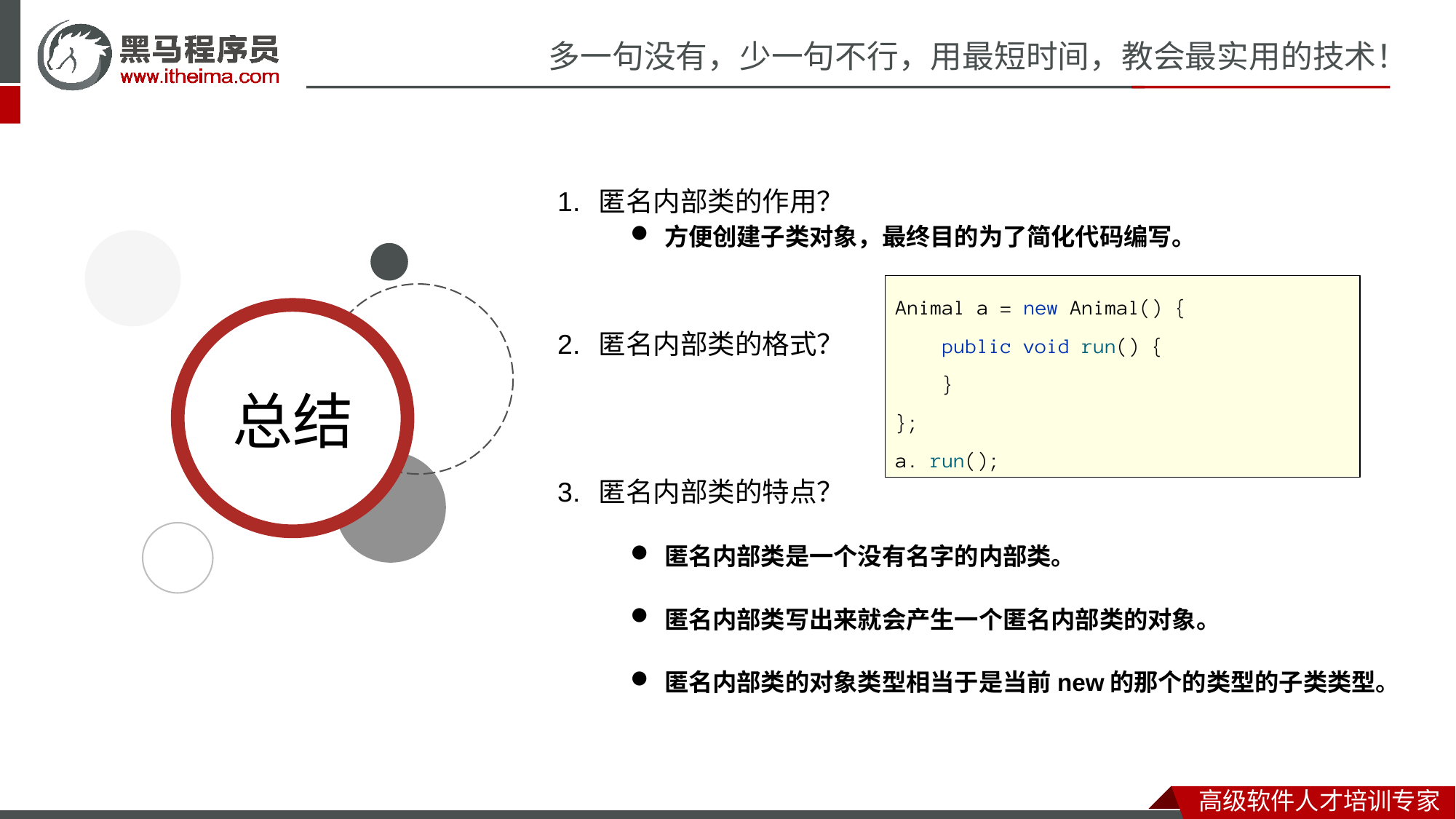

匿名内部类的作用？
方便创建子类对象，最终目的为了简化代码编写。

匿名内部类的格式？

匿名内部类的特点？
匿名内部类是一个没有名字的内部类。
匿名内部类写出来就会产生一个匿名内部类的对象。
匿名内部类的对象类型相当于是当前new的那个的类型的子类类型。

Animal a = new Animal() {
    public void run() {
    }
};
a. run();